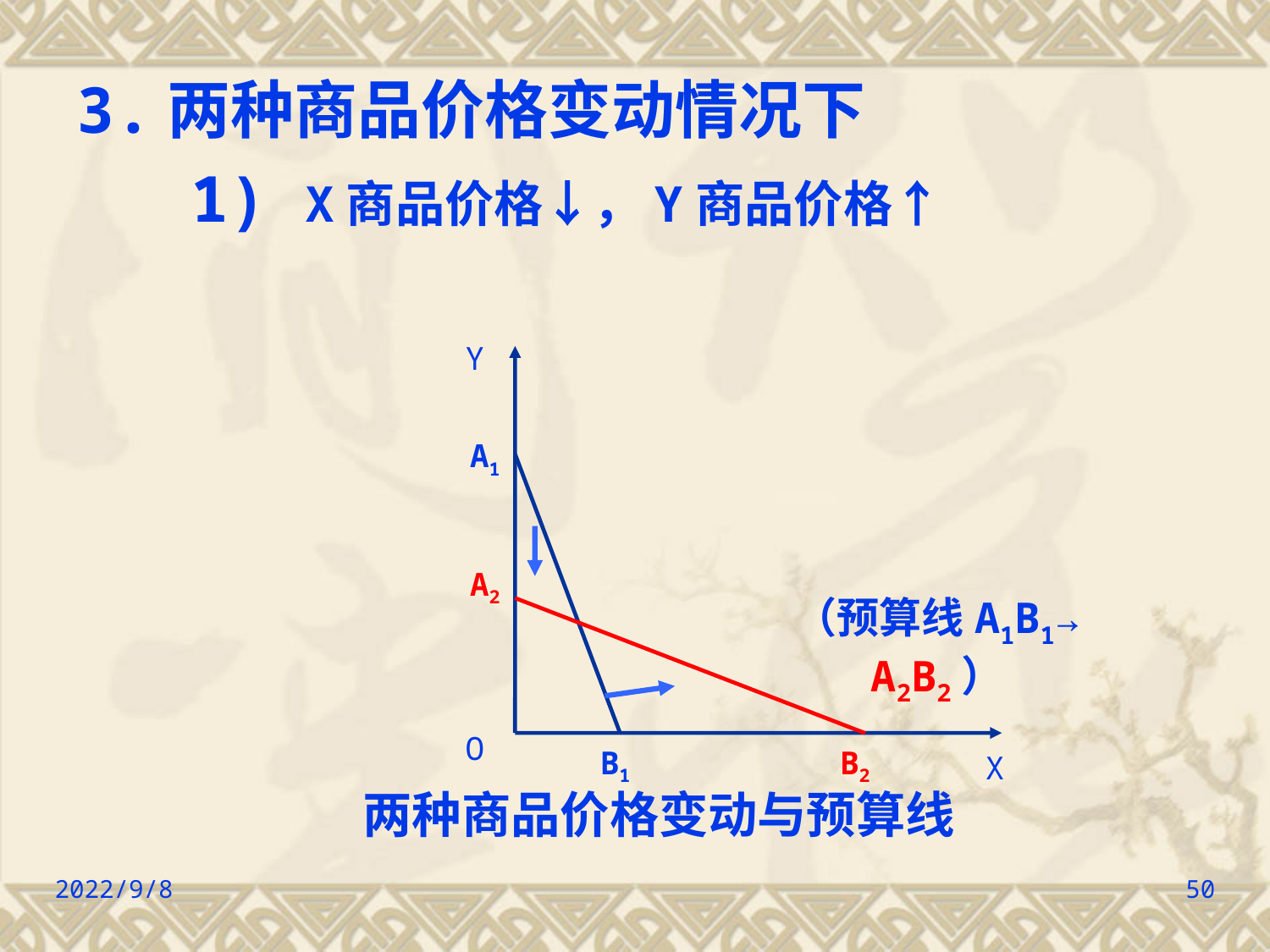

3.两种商品价格变动情况下
   1) X商品价格↓，Y商品价格↑

Y

A1

A2
（预算线A1B1→ A2B2）

O

B1
B2
X
两种商品价格变动与预算线
2022/9/8
50